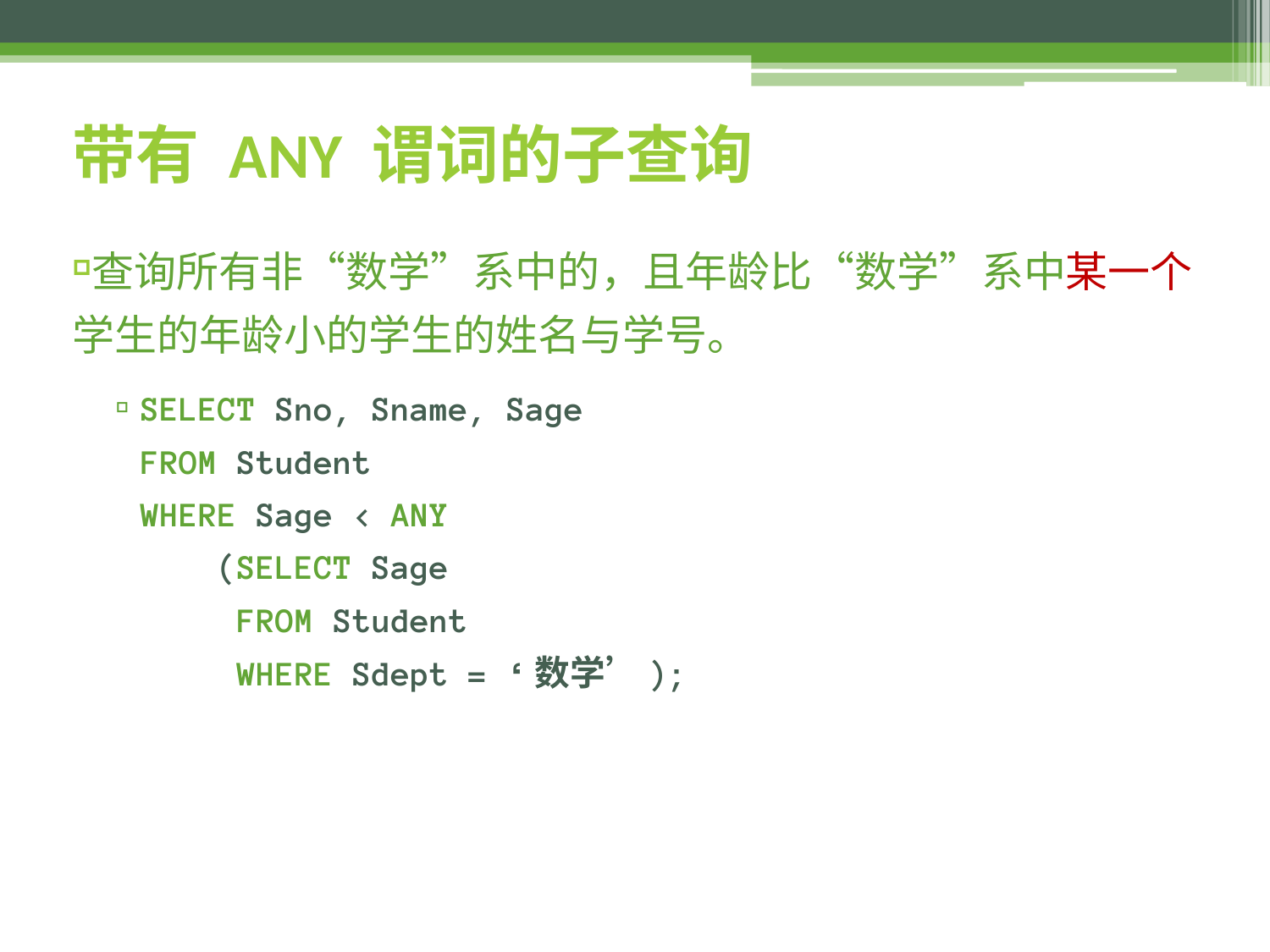

# 带有 ANY 谓词的子查询
查询所有非“数学”系中的，且年龄比“数学”系中某一个学生的年龄小的学生的姓名与学号。
SELECT Sno, Sname, Sage
FROM Student
WHERE Sage < ANY
    (SELECT Sage
     FROM Student
     WHERE Sdept = ‘数学’);